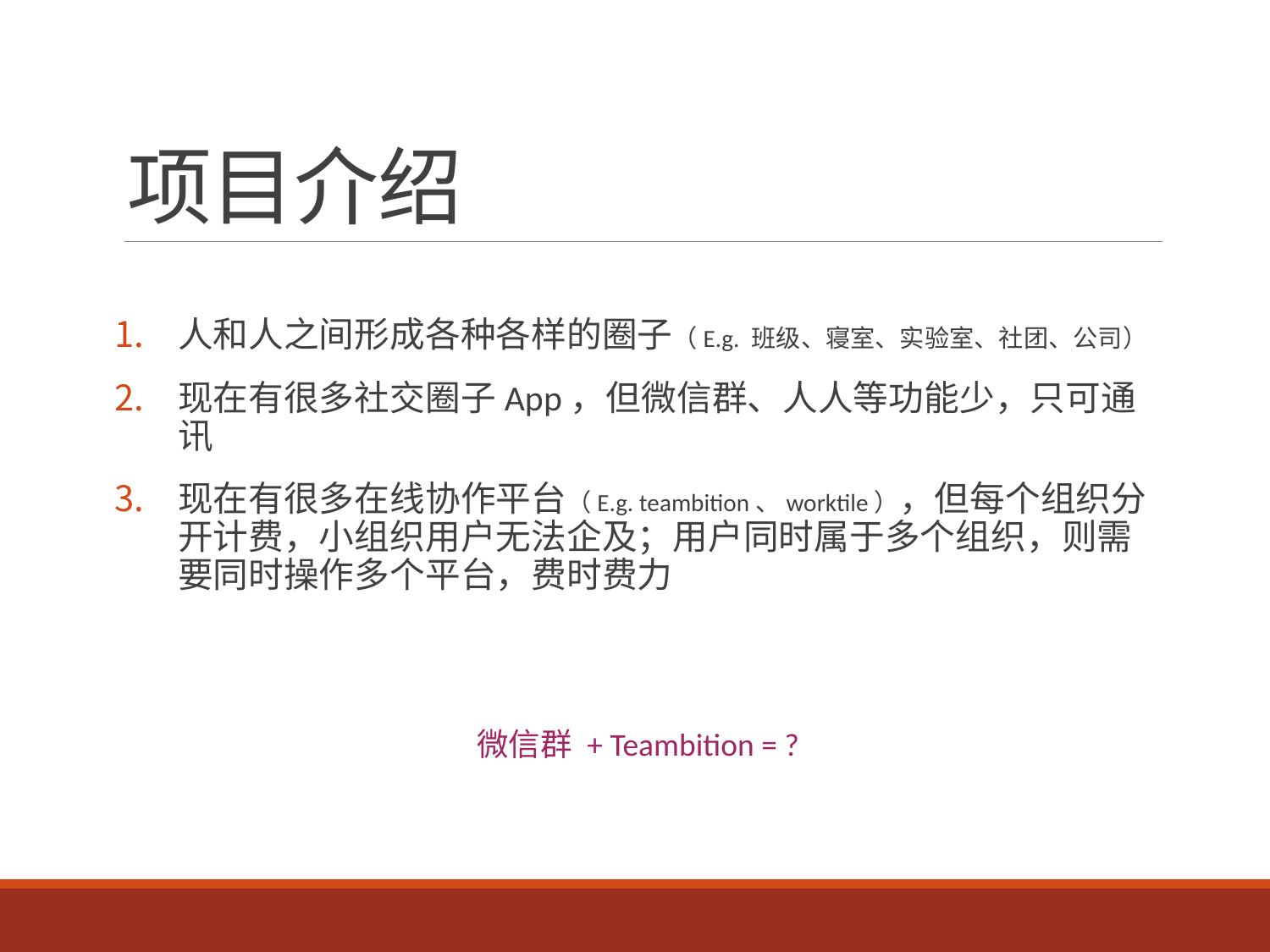

# 项目介绍
人和人之间形成各种各样的圈子（E.g. 班级、寝室、实验室、社团、公司）
现在有很多社交圈子App，但微信群、人人等功能少，只可通讯
现在有很多在线协作平台（E.g. teambition、worktile），但每个组织分开计费，小组织用户无法企及；用户同时属于多个组织，则需要同时操作多个平台，费时费力
微信群 + Teambition = ?